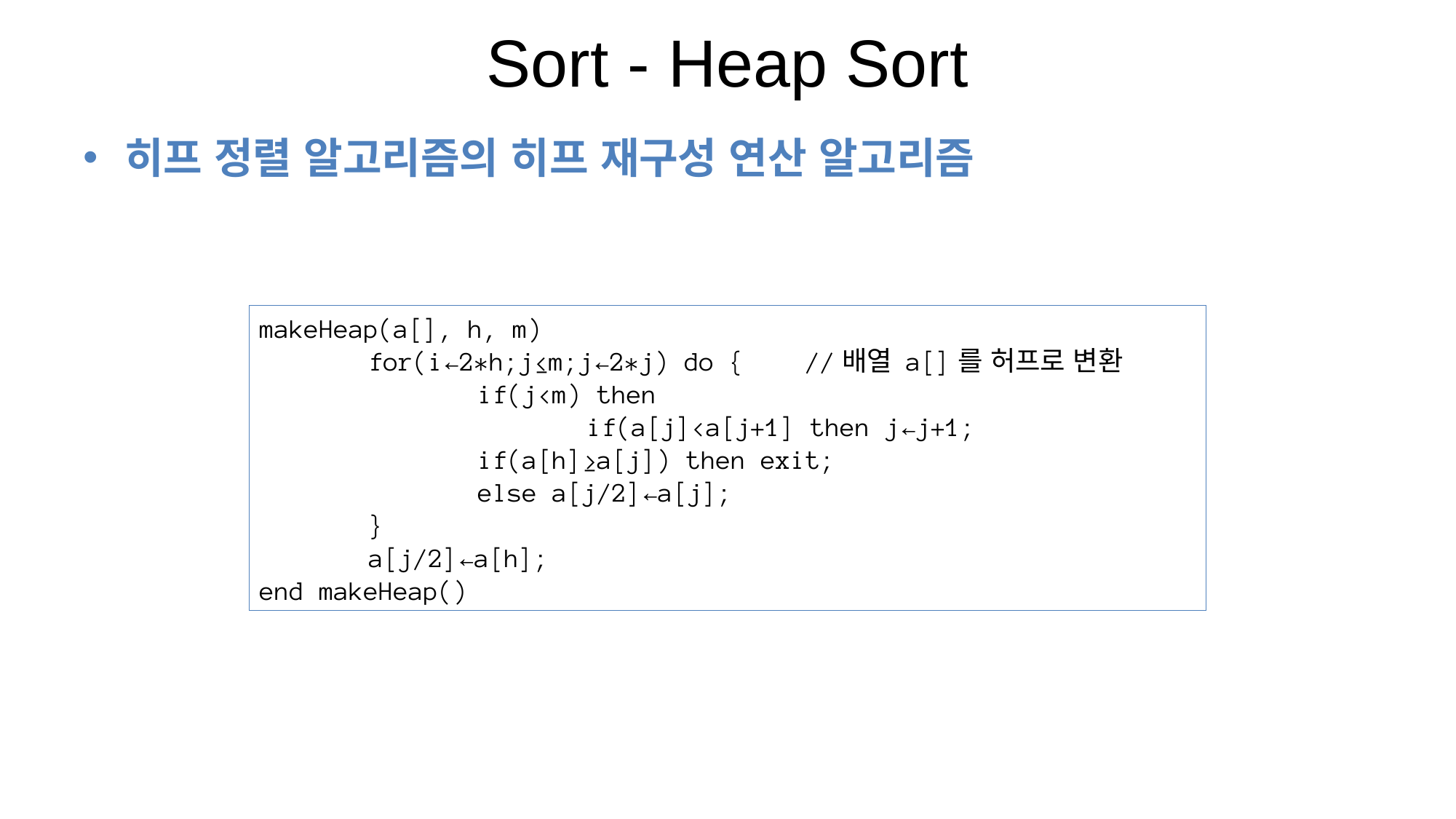

# Sort - Heap Sort
히프 정렬 알고리즘의 히프 재구성 연산 알고리즘

makeHeap(a[], h, m)
	for(i←2*h;j≤m;j←2*j) do {	//배열 a[]를 허프로 변환
		if(j<m) then
			if(a[j]<a[j+1] then j←j+1;
		if(a[h]≥a[j]) then exit;
		else a[j/2]←a[j];
	}
	a[j/2]←a[h];
end makeHeap()